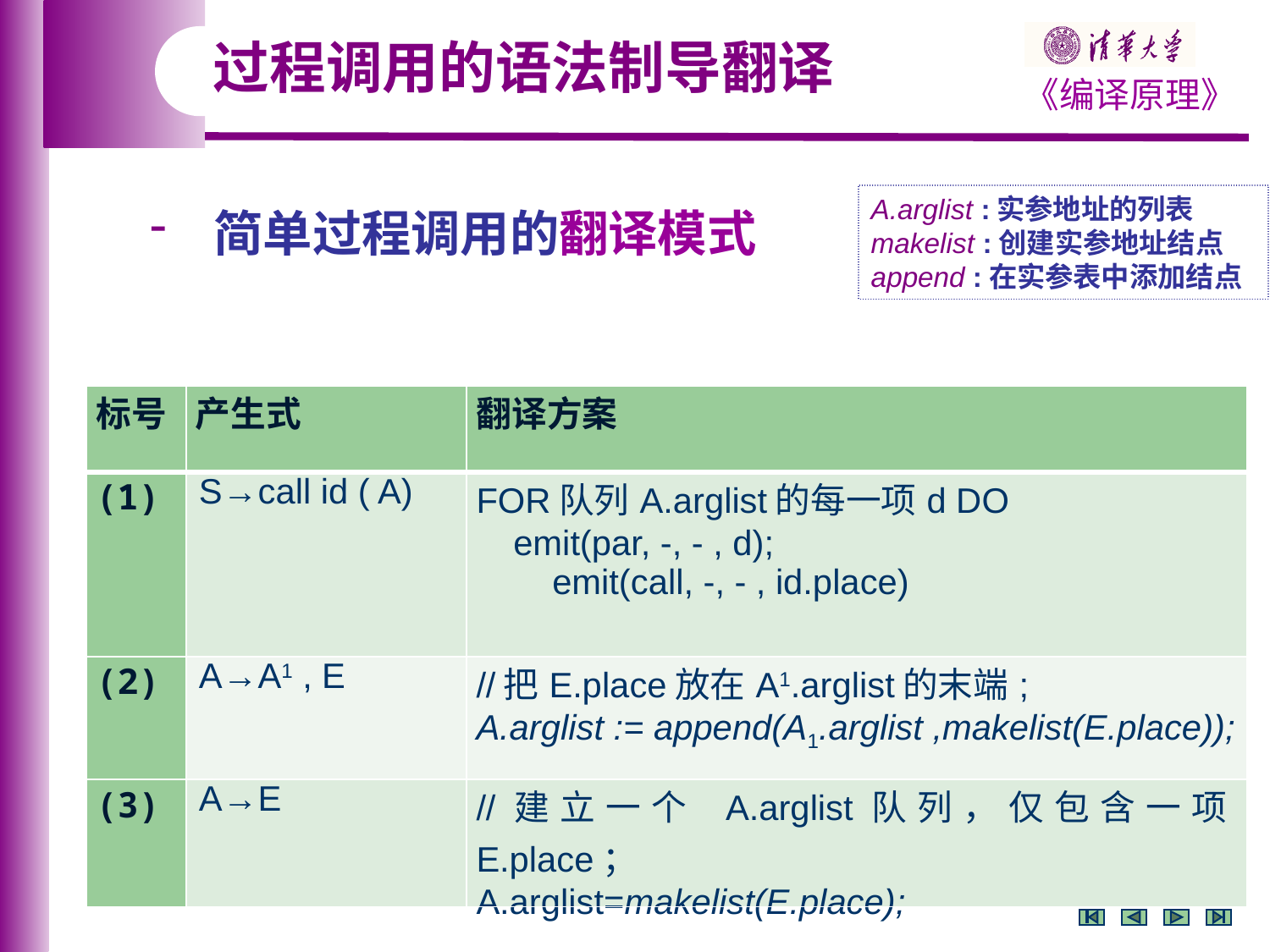

过程调用的语法制导翻译
A.arglist :实参地址的列表
makelist :创建实参地址结点
append :在实参表中添加结点
  简单过程调用的翻译模式
| 标号 | 产生式 | 翻译方案 |
| --- | --- | --- |
| (1) | S→call id ( A) | FOR队列A.arglist的每一项d DO emit(par, -, - , d); emit(call, -, - , id.place) |
| (2) | A→A1 , E | //把E.place放在A1.arglist的末端; A.arglist := append(A1.arglist ,makelist(E.place)); |
| (3) | A→E | //建立一个 A.arglist队列，仅包含一项E.place； A.arglist=makelist(E.place); |